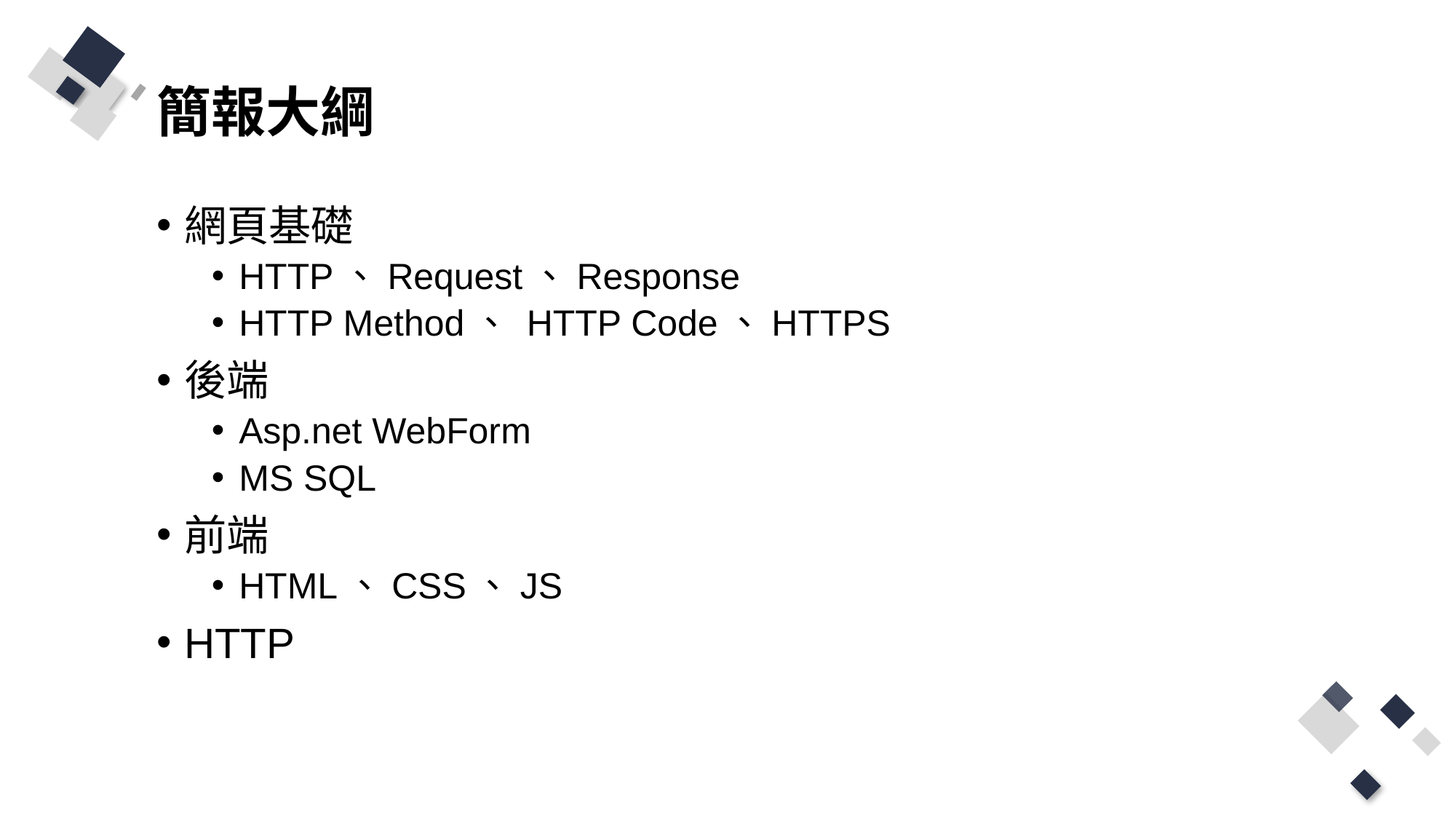

# 簡報大綱
網頁基礎
HTTP、Request、Response
HTTP Method、 HTTP Code、HTTPS
後端
Asp.net WebForm
MS SQL
前端
HTML、CSS、JS
HTTP